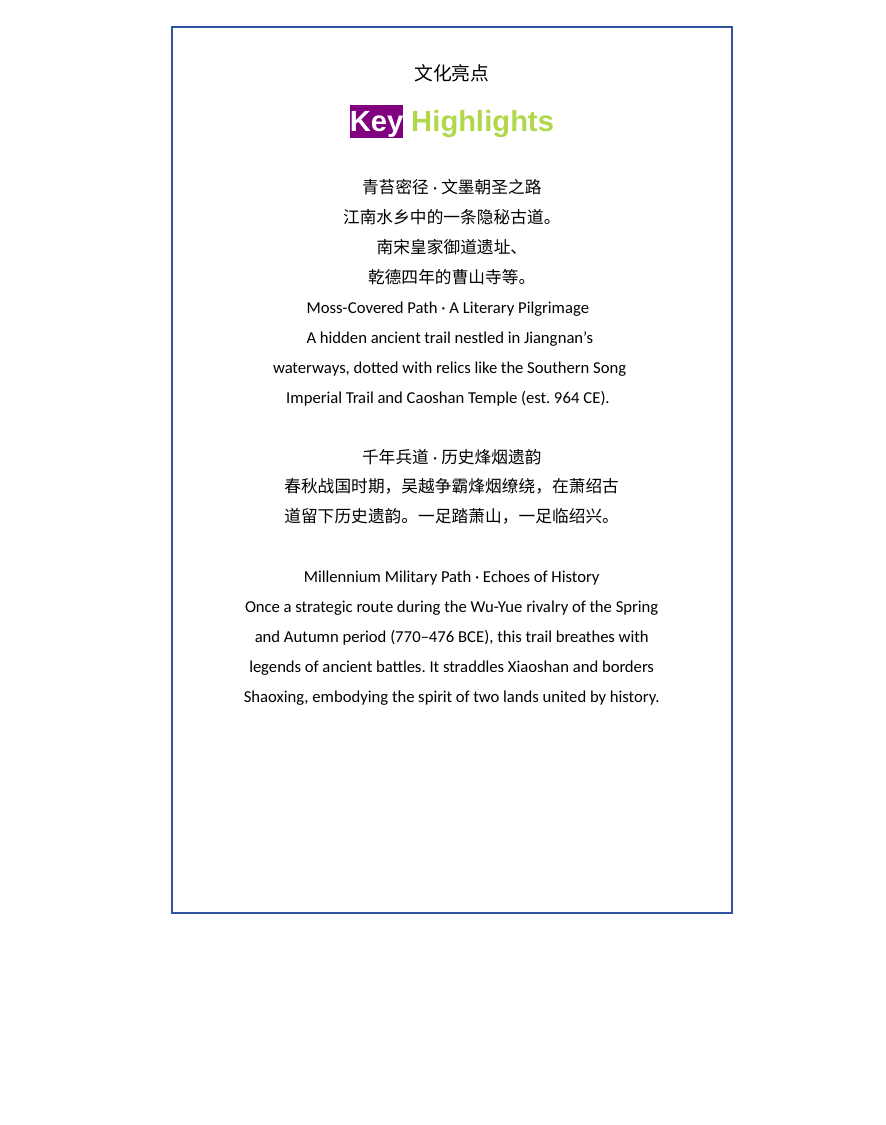

文化亮点
Key Highlights

青苔密径·文墨朝圣之路
江南水乡中的一条隐秘古道。
南宋皇家御道遗址、
乾德四年的曹山寺等。
Moss-Covered Path · A Literary Pilgrimage
A hidden ancient trail nestled in Jiangnan’s
waterways, dotted with relics like the Southern Song
Imperial Trail and Caoshan Temple (est. 964 CE).

千年兵道·历史烽烟遗韵
春秋战国时期，吴越争霸烽烟缭绕，在萧绍古
道留下历史遗韵。一足踏萧山，一足临绍兴。

Millennium Military Path · Echoes of History
Once a strategic route during the Wu-Yue rivalry of the Spring and Autumn period (770–476 BCE), this trail breathes with legends of ancient battles. It straddles Xiaoshan and borders Shaoxing, embodying the spirit of two lands united by history.